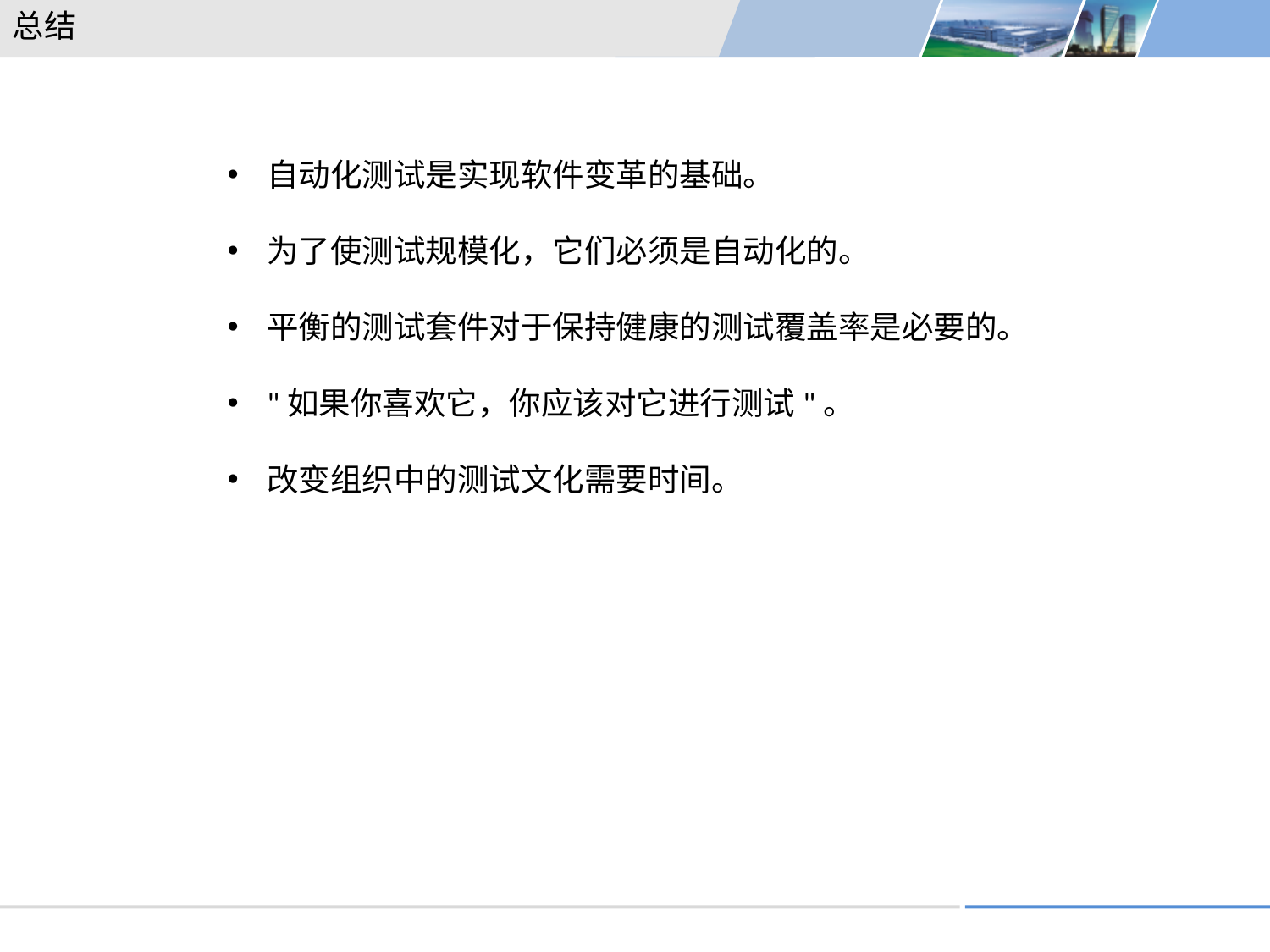

总结

自动化测试是实现软件变革的基础。

为了使测试规模化，它们必须是自动化的。

平衡的测试套件对于保持健康的测试覆盖率是必要的。

"如果你喜欢它，你应该对它进行测试"。

改变组织中的测试文化需要时间。